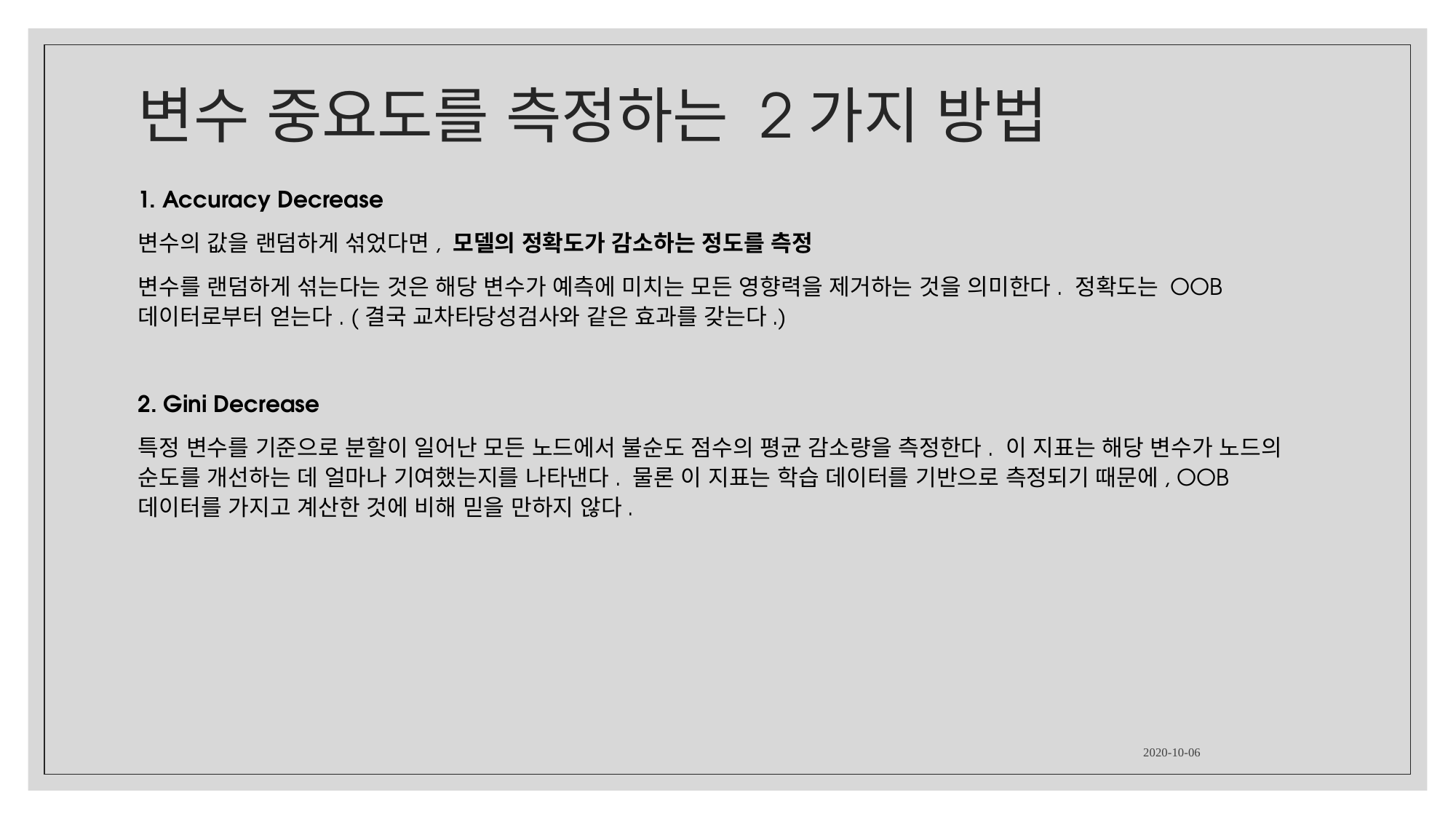

# 변수 중요도를 측정하는 2가지 방법
1. Accuracy Decrease
변수의 값을 랜덤하게 섞었다면, 모델의 정확도가 감소하는 정도를 측정
변수를 랜덤하게 섞는다는 것은 해당 변수가 예측에 미치는 모든 영향력을 제거하는 것을 의미한다. 정확도는 OOB 데이터로부터 얻는다. (결국 교차타당성검사와 같은 효과를 갖는다.)

2. Gini Decrease
특정 변수를 기준으로 분할이 일어난 모든 노드에서 불순도 점수의 평균 감소량을 측정한다. 이 지표는 해당 변수가 노드의 순도를 개선하는 데 얼마나 기여했는지를 나타낸다. 물론 이 지표는 학습 데이터를 기반으로 측정되기 때문에, OOB 데이터를 가지고 계산한 것에 비해 믿을 만하지 않다.

2020-10-06